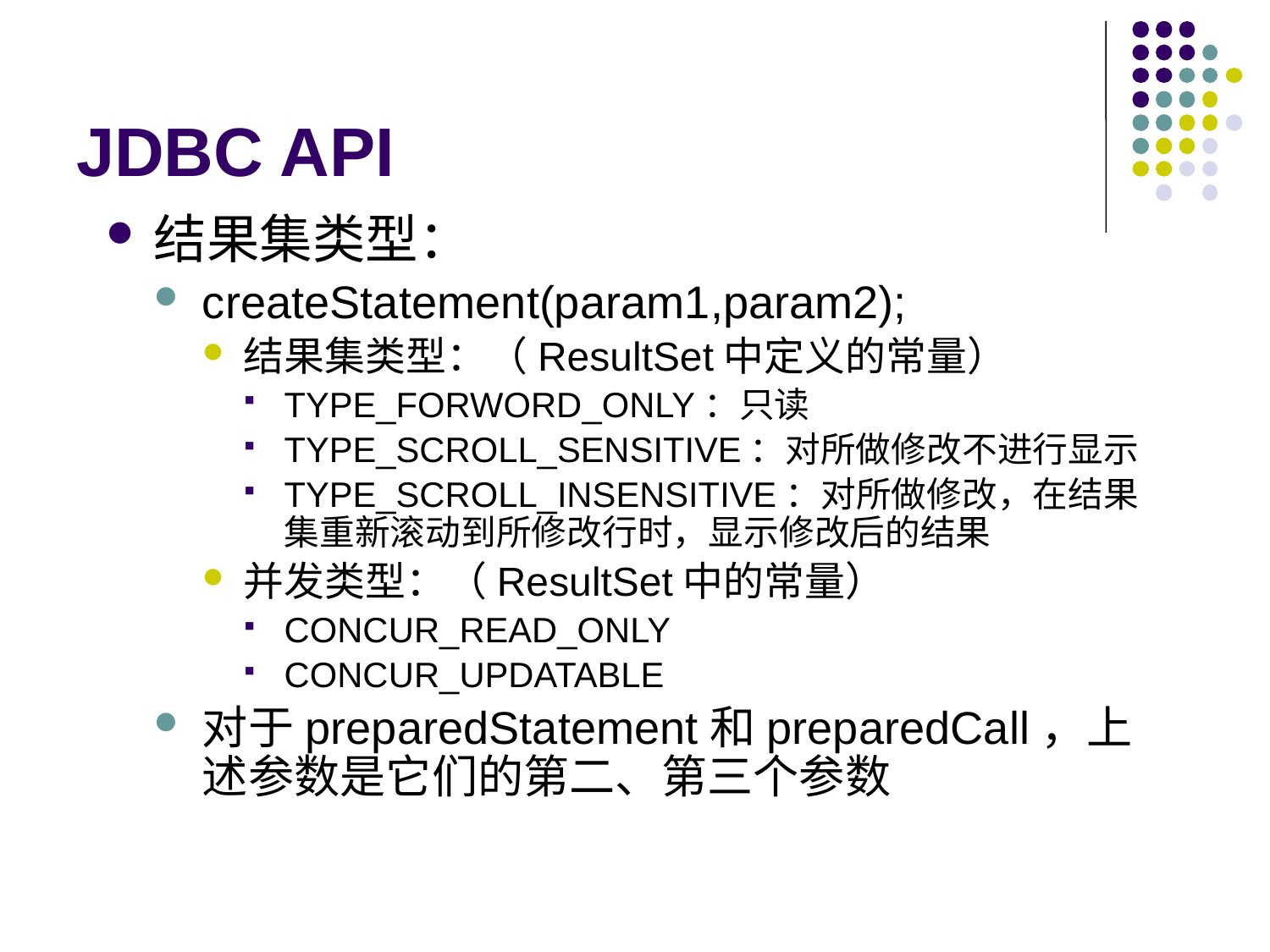

# JDBC API
结果集类型：
createStatement(param1,param2);
结果集类型：（ResultSet中定义的常量）
TYPE_FORWORD_ONLY：只读
TYPE_SCROLL_SENSITIVE：对所做修改不进行显示
TYPE_SCROLL_INSENSITIVE：对所做修改，在结果集重新滚动到所修改行时，显示修改后的结果
并发类型：（ResultSet中的常量）
CONCUR_READ_ONLY
CONCUR_UPDATABLE
对于preparedStatement和preparedCall，上述参数是它们的第二、第三个参数